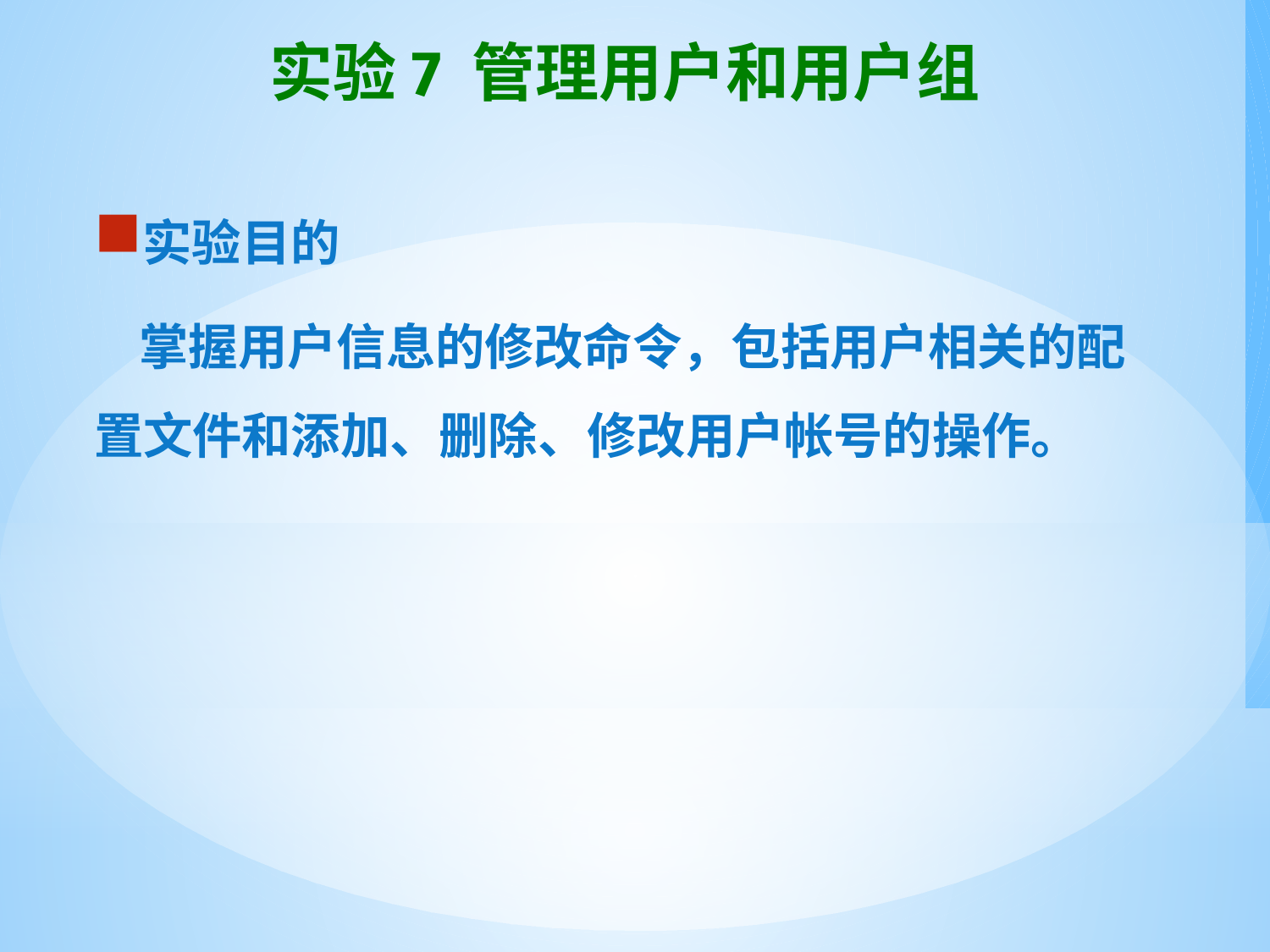

# 实验7 管理用户和用户组
实验目的
   掌握用户信息的修改命令，包括用户相关的配置文件和添加、删除、修改用户帐号的操作。